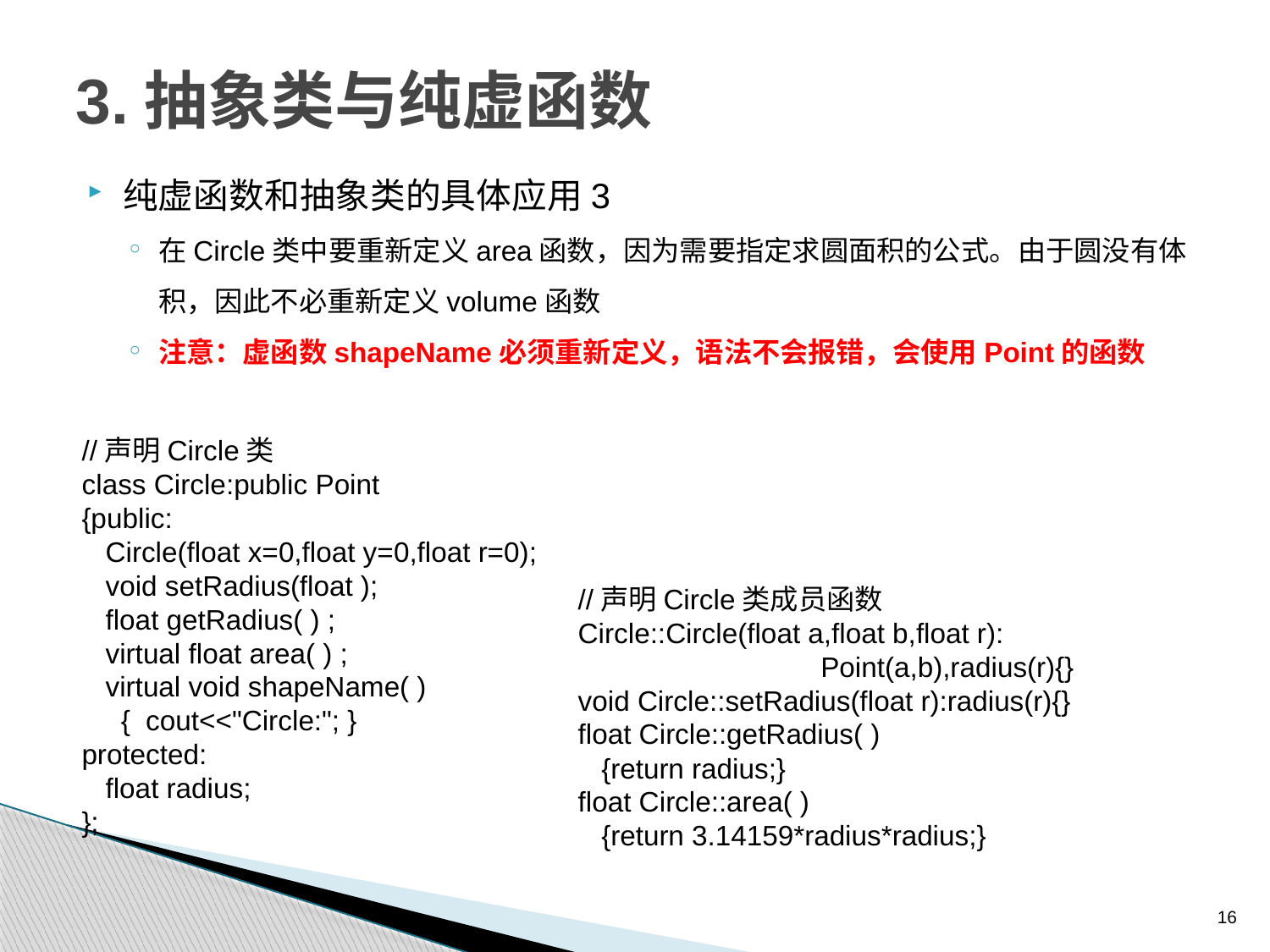

# 3.抽象类与纯虚函数
纯虚函数和抽象类的具体应用3
在Circle类中要重新定义area函数，因为需要指定求圆面积的公式。由于圆没有体积，因此不必重新定义volume函数
注意：虚函数shapeName必须重新定义，语法不会报错，会使用Point的函数
//声明Circle类
class Circle:public Point
{public:
   Circle(float x=0,float y=0,float r=0);
   void setRadius(float );
   float getRadius( ) ;
   virtual float area( ) ;
   virtual void shapeName( )
     {  cout<<"Circle:"; }
protected:
   float radius;
};
//声明Circle类成员函数
Circle::Circle(float a,float b,float r):
                               Point(a,b),radius(r){}
void Circle::setRadius(float r):radius(r){}
float Circle::getRadius( )
   {return radius;}
float Circle::area( )
   {return 3.14159*radius*radius;}
16